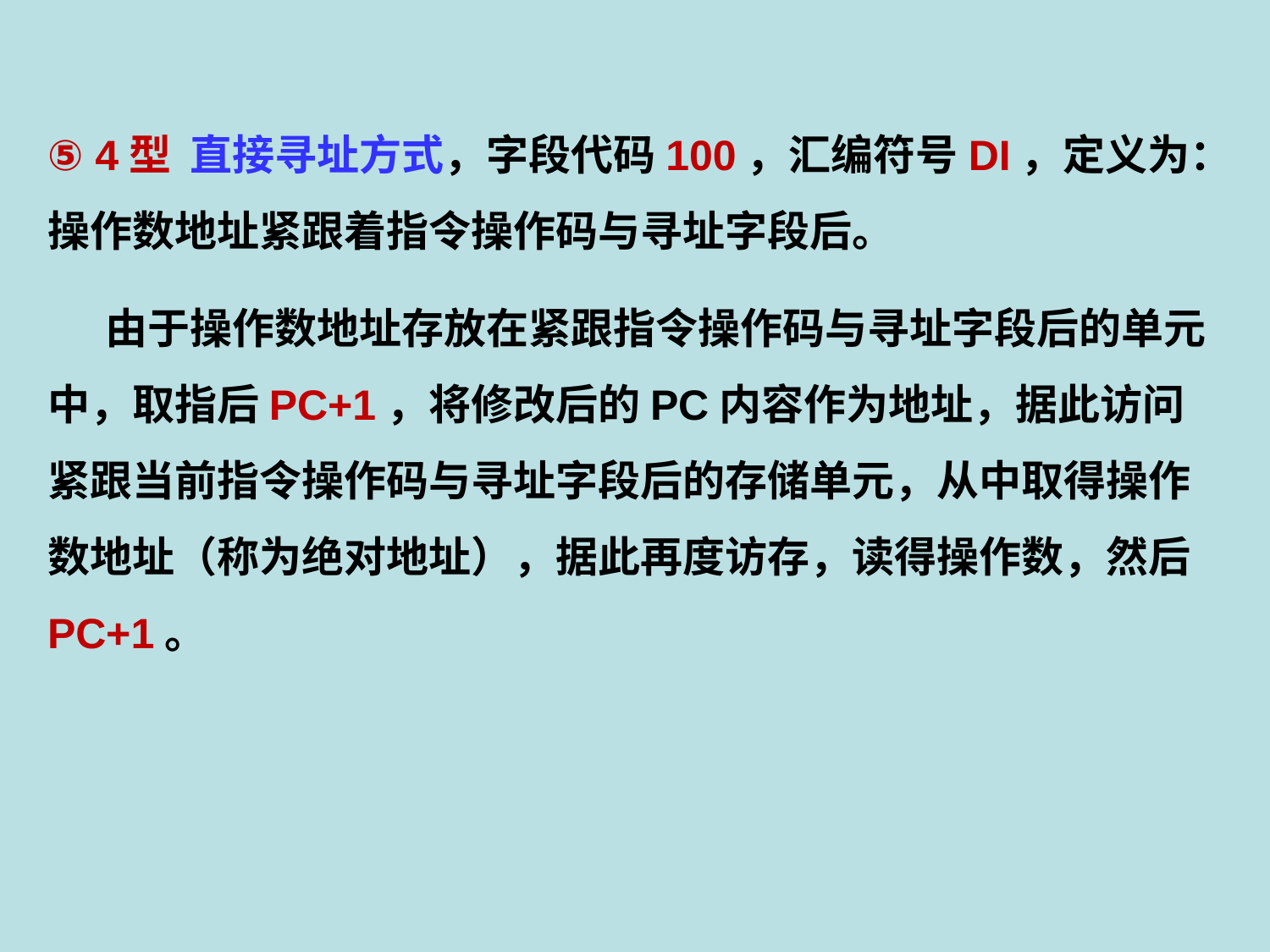

⑤ 4型  直接寻址方式，字段代码100，汇编符号DI，定义为：操作数地址紧跟着指令操作码与寻址字段后。
     由于操作数地址存放在紧跟指令操作码与寻址字段后的单元中，取指后PC+1，将修改后的PC内容作为地址，据此访问紧跟当前指令操作码与寻址字段后的存储单元，从中取得操作数地址（称为绝对地址），据此再度访存，读得操作数，然后PC+1。